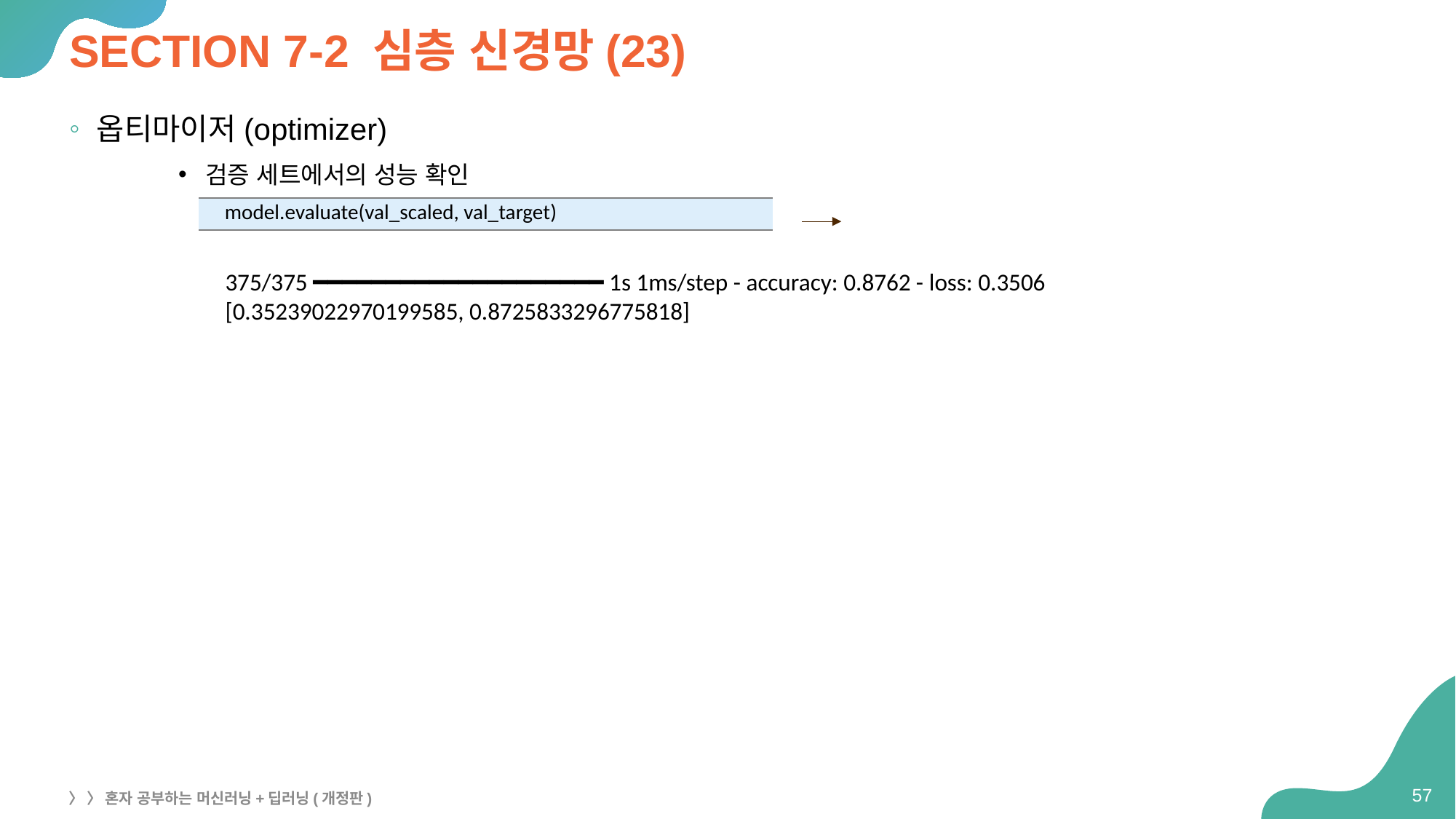

# SECTION 7-2 심층 신경망(23)
옵티마이저(optimizer)
검증 세트에서의 성능 확인
| model.evaluate(val\_scaled, val\_target) |
| --- |
375/375 ━━━━━━━━━━━━━━━━━━━━ 1s 1ms/step - accuracy: 0.8762 - loss: 0.3506
[0.35239022970199585, 0.8725833296775818]
57
〉 〉 혼자 공부하는 머신러닝+딥러닝(개정판)